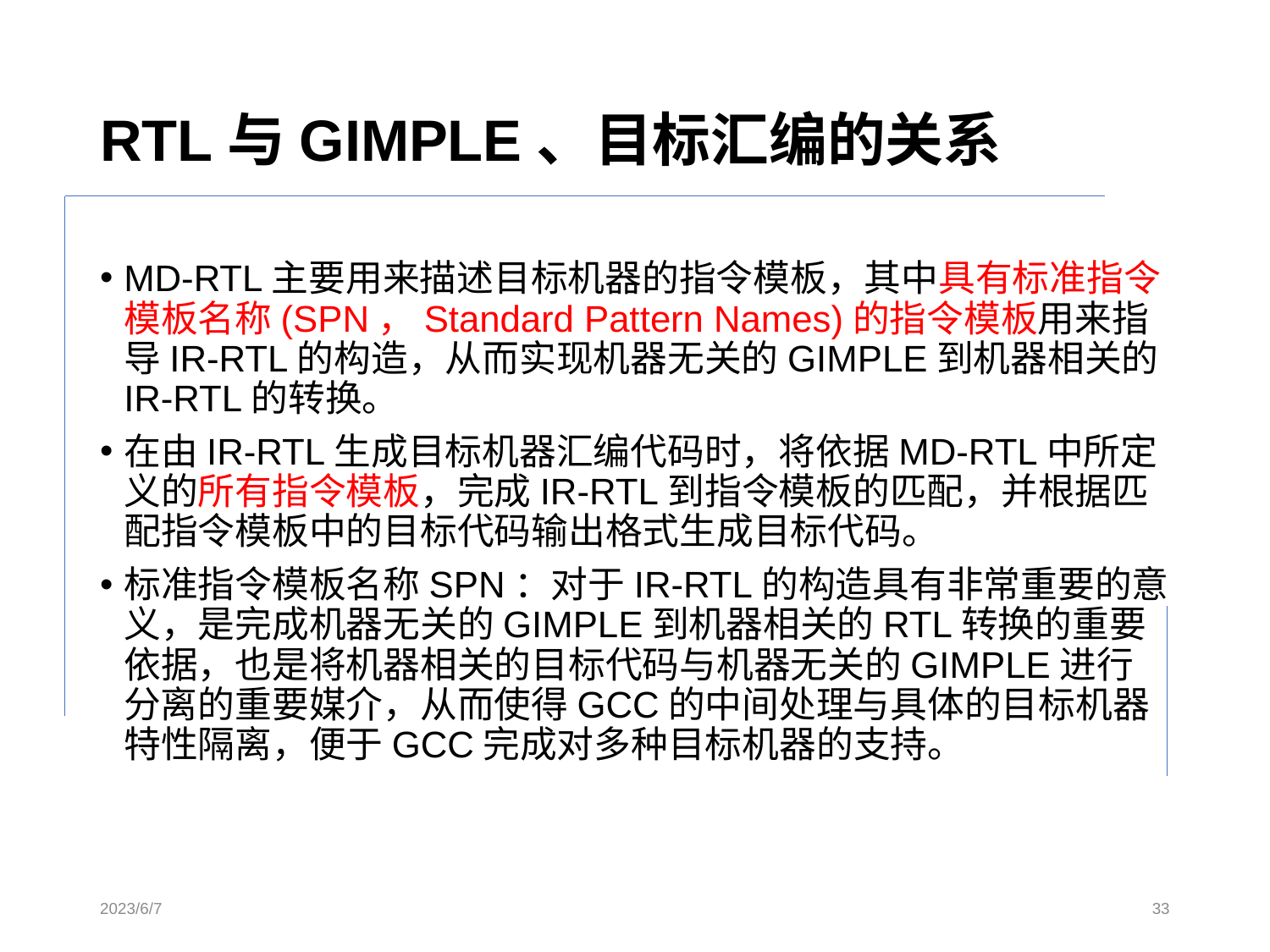

# RTL与GIMPLE、目标汇编的关系
MD-RTL主要用来描述目标机器的指令模板，其中具有标准指令模板名称(SPN，Standard Pattern Names)的指令模板用来指导IR-RTL的构造，从而实现机器无关的GIMPLE到机器相关的IR-RTL的转换。
在由IR-RTL生成目标机器汇编代码时，将依据MD-RTL中所定义的所有指令模板，完成IR-RTL到指令模板的匹配，并根据匹配指令模板中的目标代码输出格式生成目标代码。
标准指令模板名称SPN：对于IR-RTL的构造具有非常重要的意义，是完成机器无关的GIMPLE到机器相关的RTL转换的重要依据，也是将机器相关的目标代码与机器无关的GIMPLE进行分离的重要媒介，从而使得GCC的中间处理与具体的目标机器特性隔离，便于GCC完成对多种目标机器的支持。
2023/6/7
33